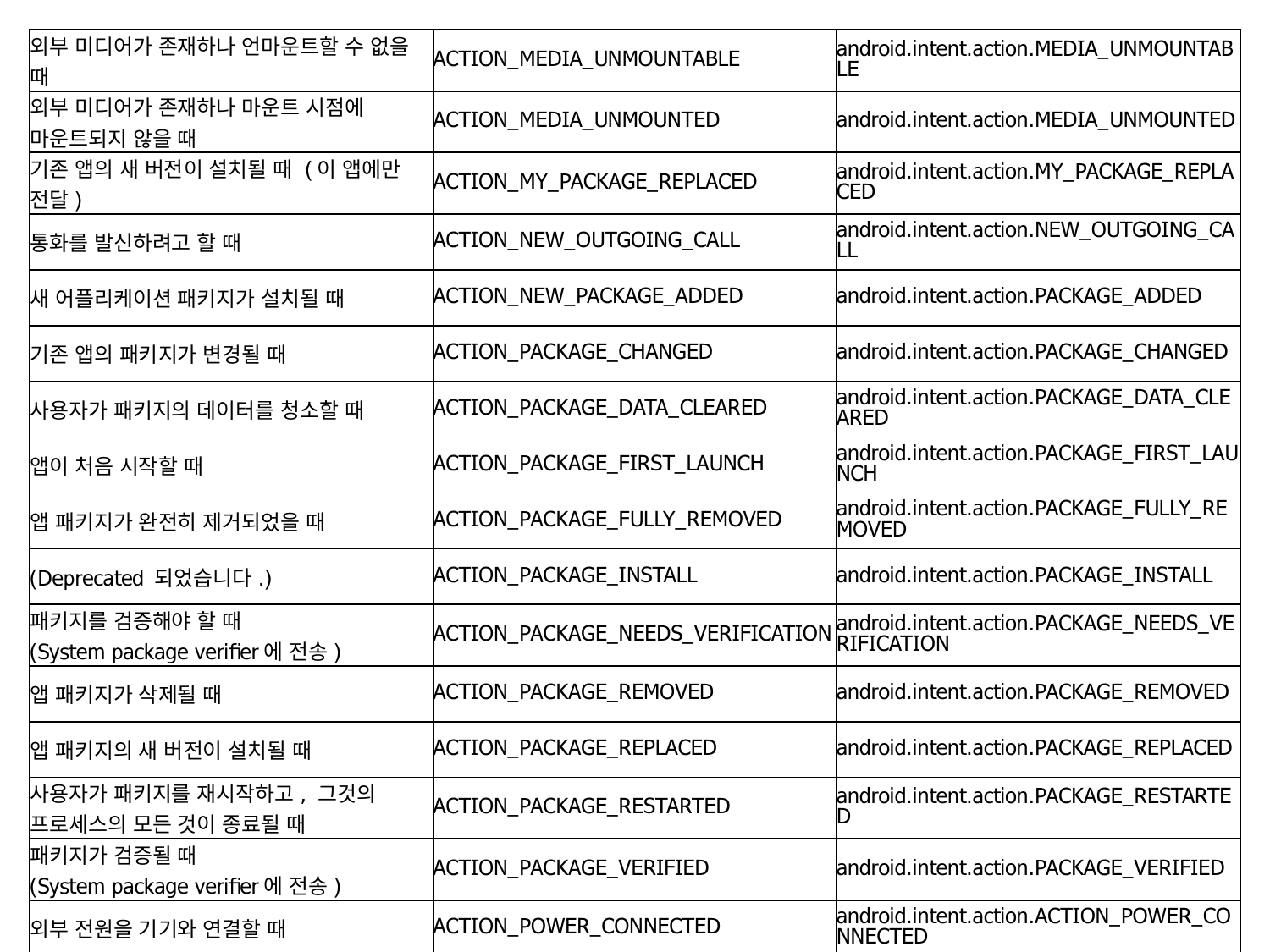

| 외부 미디어가 존재하나 언마운트할 수 없을 때 | ACTION\_MEDIA\_UNMOUNTABLE | android.intent.action.MEDIA\_UNMOUNTABLE |
| --- | --- | --- |
| 외부 미디어가 존재하나 마운트 시점에 마운트되지 않을 때 | ACTION\_MEDIA\_UNMOUNTED | android.intent.action.MEDIA\_UNMOUNTED |
| 기존 앱의 새 버전이 설치될 때 (이 앱에만 전달) | ACTION\_MY\_PACKAGE\_REPLACED | android.intent.action.MY\_PACKAGE\_REPLACED |
| 통화를 발신하려고 할 때 | ACTION\_NEW\_OUTGOING\_CALL | android.intent.action.NEW\_OUTGOING\_CALL |
| 새 어플리케이션 패키지가 설치될 때 | ACTION\_NEW\_PACKAGE\_ADDED | android.intent.action.PACKAGE\_ADDED |
| 기존 앱의 패키지가 변경될 때 | ACTION\_PACKAGE\_CHANGED | android.intent.action.PACKAGE\_CHANGED |
| 사용자가 패키지의 데이터를 청소할 때 | ACTION\_PACKAGE\_DATA\_CLEARED | android.intent.action.PACKAGE\_DATA\_CLEARED |
| 앱이 처음 시작할 때 | ACTION\_PACKAGE\_FIRST\_LAUNCH | android.intent.action.PACKAGE\_FIRST\_LAUNCH |
| 앱 패키지가 완전히 제거되었을 때 | ACTION\_PACKAGE\_FULLY\_REMOVED | android.intent.action.PACKAGE\_FULLY\_REMOVED |
| (Deprecated 되었습니다.) | ACTION\_PACKAGE\_INSTALL | android.intent.action.PACKAGE\_INSTALL |
| 패키지를 검증해야 할 때 (System package verifier에 전송) | ACTION\_PACKAGE\_NEEDS\_VERIFICATION | android.intent.action.PACKAGE\_NEEDS\_VERIFICATION |
| 앱 패키지가 삭제될 때 | ACTION\_PACKAGE\_REMOVED | android.intent.action.PACKAGE\_REMOVED |
| 앱 패키지의 새 버전이 설치될 때 | ACTION\_PACKAGE\_REPLACED | android.intent.action.PACKAGE\_REPLACED |
| 사용자가 패키지를 재시작하고, 그것의 프로세스의 모든 것이 종료될 때 | ACTION\_PACKAGE\_RESTARTED | android.intent.action.PACKAGE\_RESTARTED |
| 패키지가 검증될 때 (System package verifier에 전송) | ACTION\_PACKAGE\_VERIFIED | android.intent.action.PACKAGE\_VERIFIED |
| 외부 전원을 기기와 연결할 때 | ACTION\_POWER\_CONNECTED | android.intent.action.ACTION\_POWER\_CONNECTED |
| 외부 전원과 기기의 연결이 끊어질 때 | ACTION\_POWER\_DISCONNECTED | android.intent.action.ACTION\_POWER\_DISCONNECTED |
| 화면이 꺼질 때 | ACTION\_SCREEN\_OFF | android.intent.action.SCREEN\_OFF |
| 화면이 켜질 때 | ACTION\_SCREEN\_ON | android.intent.action.SCREEN\_ON |
| OS가 종료될 때 | ACTION\_SHUTDOWN | android.intent.action.ACTION\_SHUTDOWN |
| 표준시간대가 바뀔 때 | ACTION\_TIMEZONE\_CHANGED | android.intent.action.TIMEZONE\_CHANGED |
| 시간이 설정될 때 | ACTION\_TIME\_CHANGED | android.intent.action.TIME\_SET |
| 현재 시간이 바뀔 때 | ACTION\_TIME\_TICK | android.intent.action.TIME\_TICK |
| 사용자 ID가 삭제되었을 때 | ACTION\_UID\_REMOVED | android.intent.action.UID\_REMOVED |